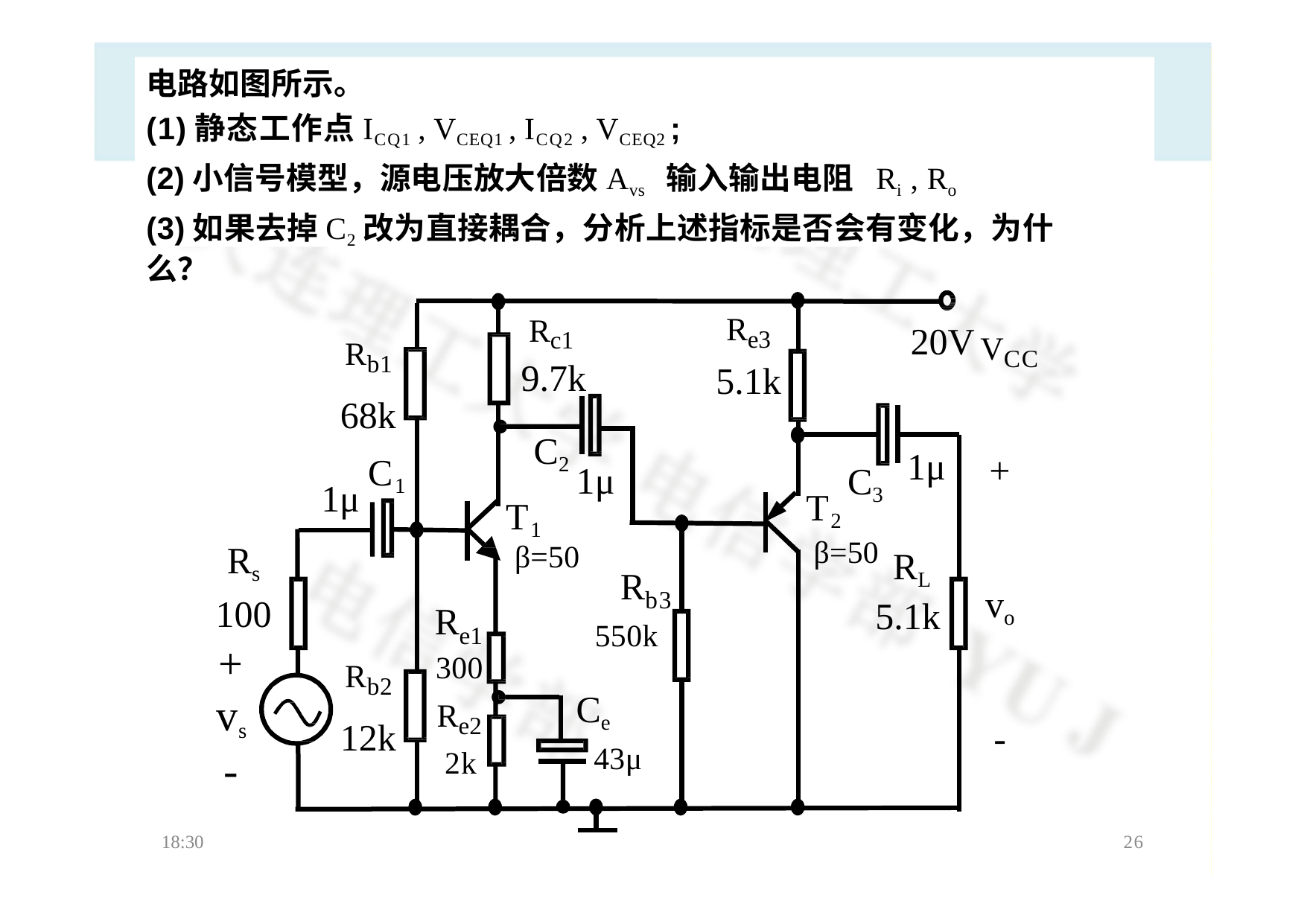

电路如图所示。
(1)静态工作点ICQ1 , VCEQ1 , ICQ2 , VCEQ2 ;
(2)小信号模型，源电压放大倍数Avs   输入输出电阻  Ri  , Ro
(3)如果去掉C2改为直接耦合，分析上述指标是否会有变化，为什么？

VCC

Re3
5.1k
Rb1
68k
20V
Rc1
9.7k

C2

1μ
+
C1
1μ
C3
1μ
T2

T1

β=50
Rs
100
+
vs
-
β=50
RL

R

vo
b3
5.1k
R

550k
e1

Rb2
12k

300
Re2
2k

Ce

-

43μ

18:30
26